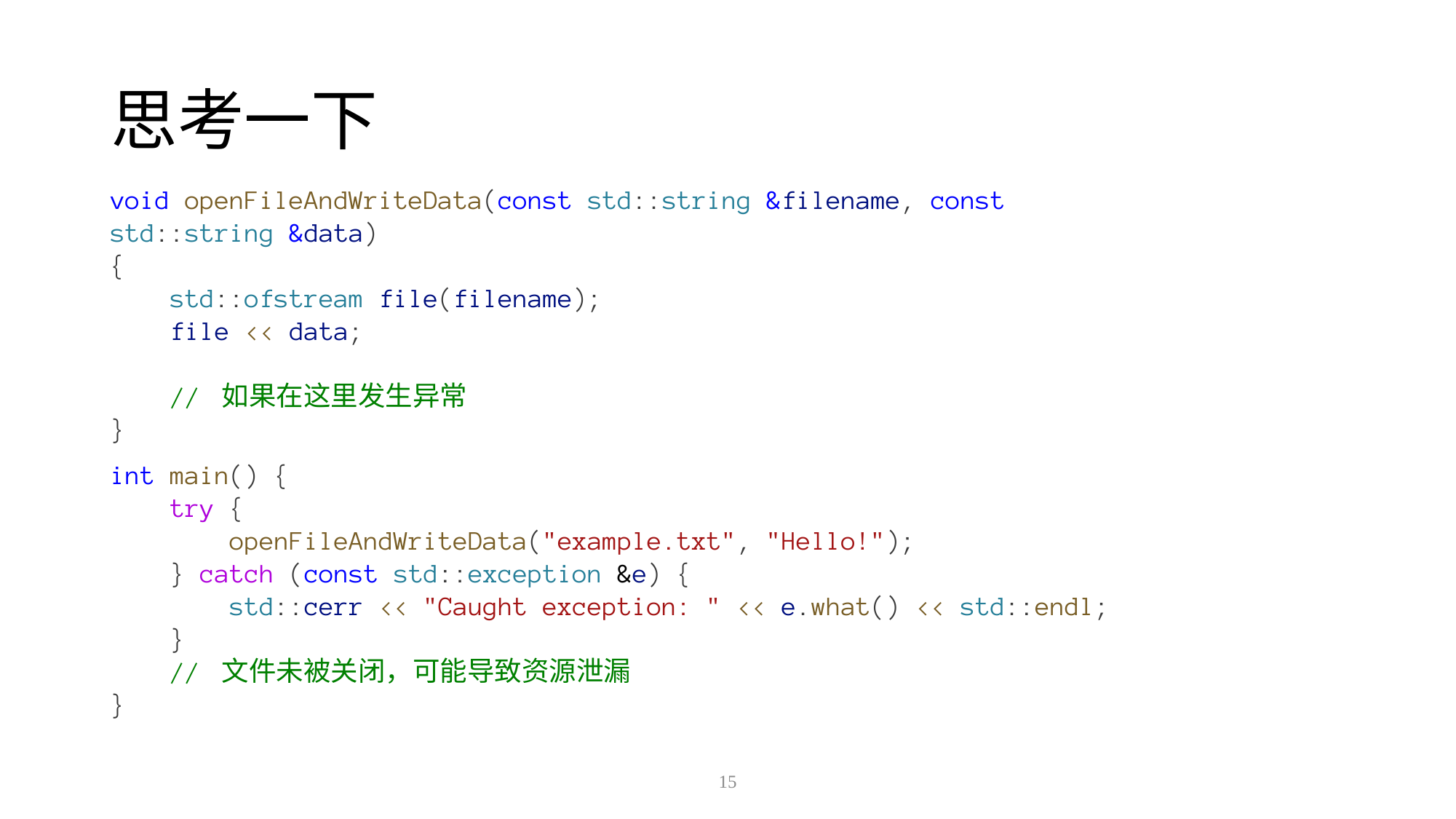

# 思考一下
void openFileAndWriteData(const std::string &filename, const std::string &data)
{
    std::ofstream file(filename);
    file << data;
    // 如果在这里发生异常
}
int main() {
    try {
        openFileAndWriteData("example.txt", "Hello!");
    } catch (const std::exception &e) {
        std::cerr << "Caught exception: " << e.what() << std::endl;
    }
    // 文件未被关闭，可能导致资源泄漏
}
15